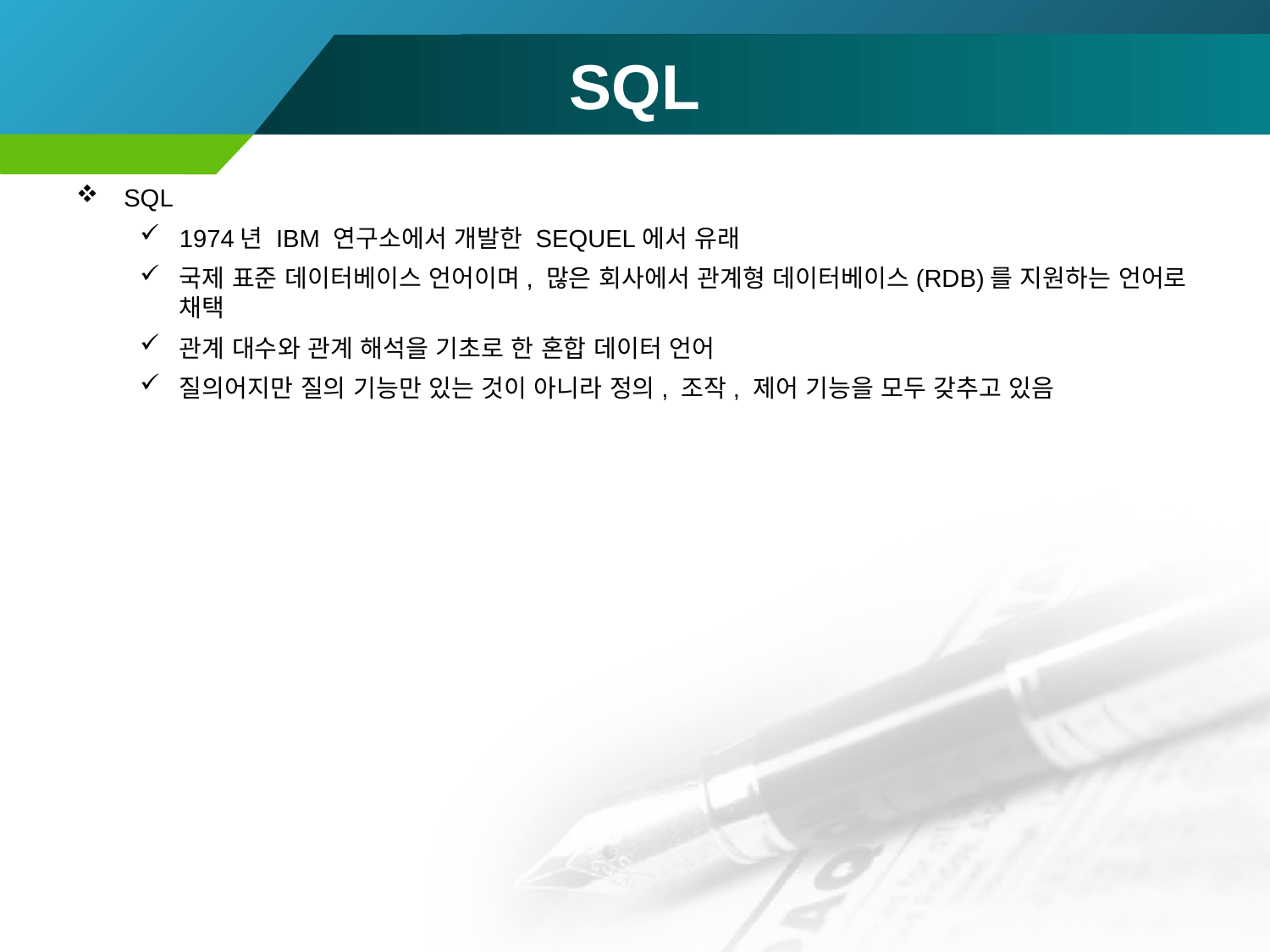

# SQL
SQL
1974년 IBM 연구소에서 개발한 SEQUEL에서 유래
국제 표준 데이터베이스 언어이며, 많은 회사에서 관계형 데이터베이스(RDB)를 지원하는 언어로 채택
관계 대수와 관계 해석을 기초로 한 혼합 데이터 언어
질의어지만 질의 기능만 있는 것이 아니라 정의, 조작, 제어 기능을 모두 갖추고 있음